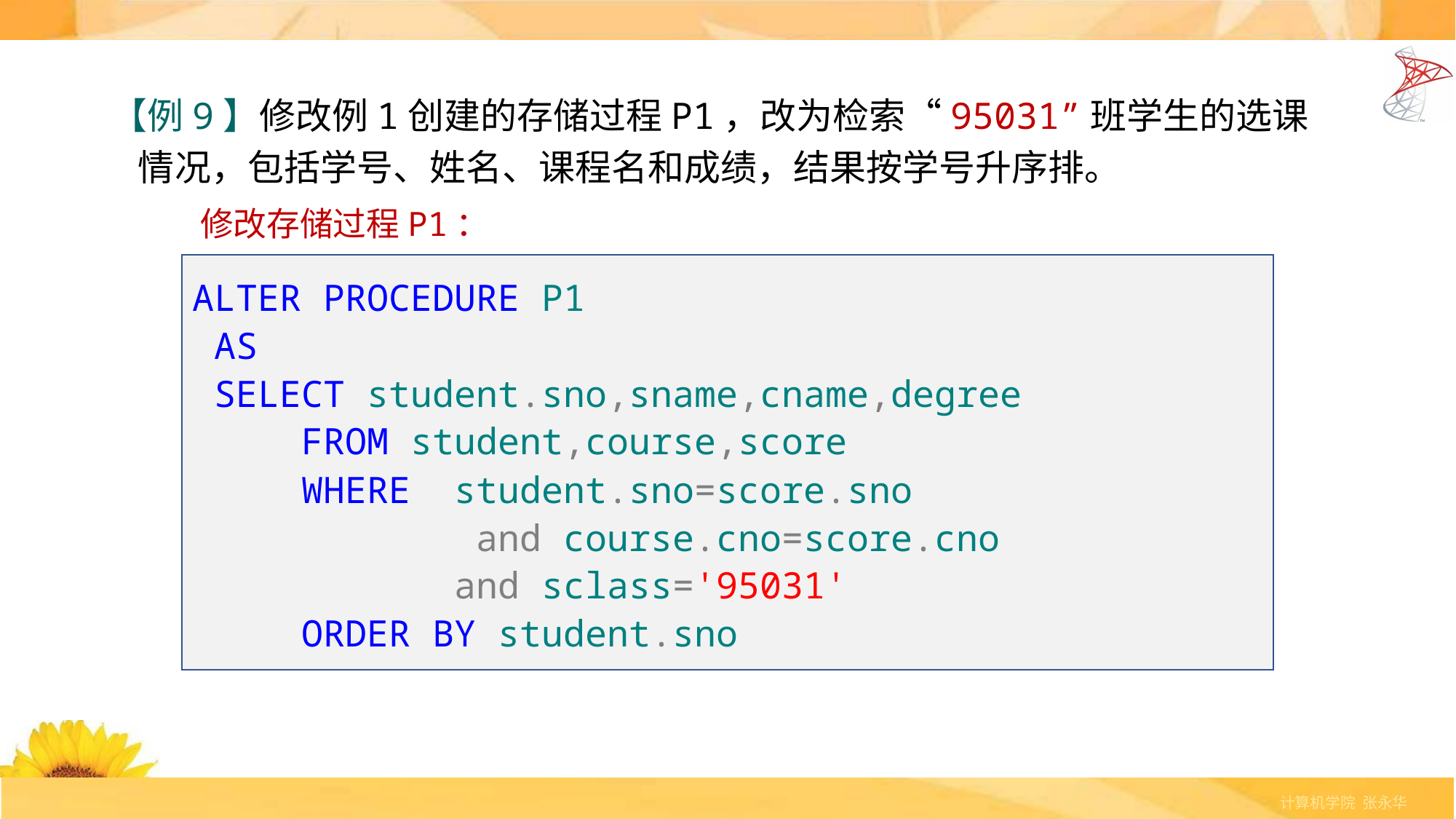

【例9】修改例1创建的存储过程P1，改为检索“95031”班学生的选课情况，包括学号、姓名、课程名和成绩，结果按学号升序排。
修改存储过程P1：
ALTER PROCEDURE P1
 AS
 SELECT student.sno,sname,cname,degree
	FROM student,course,score
	WHERE  student.sno=score.sno
             and course.cno=score.cno
	       and sclass='95031'
	ORDER BY student.sno